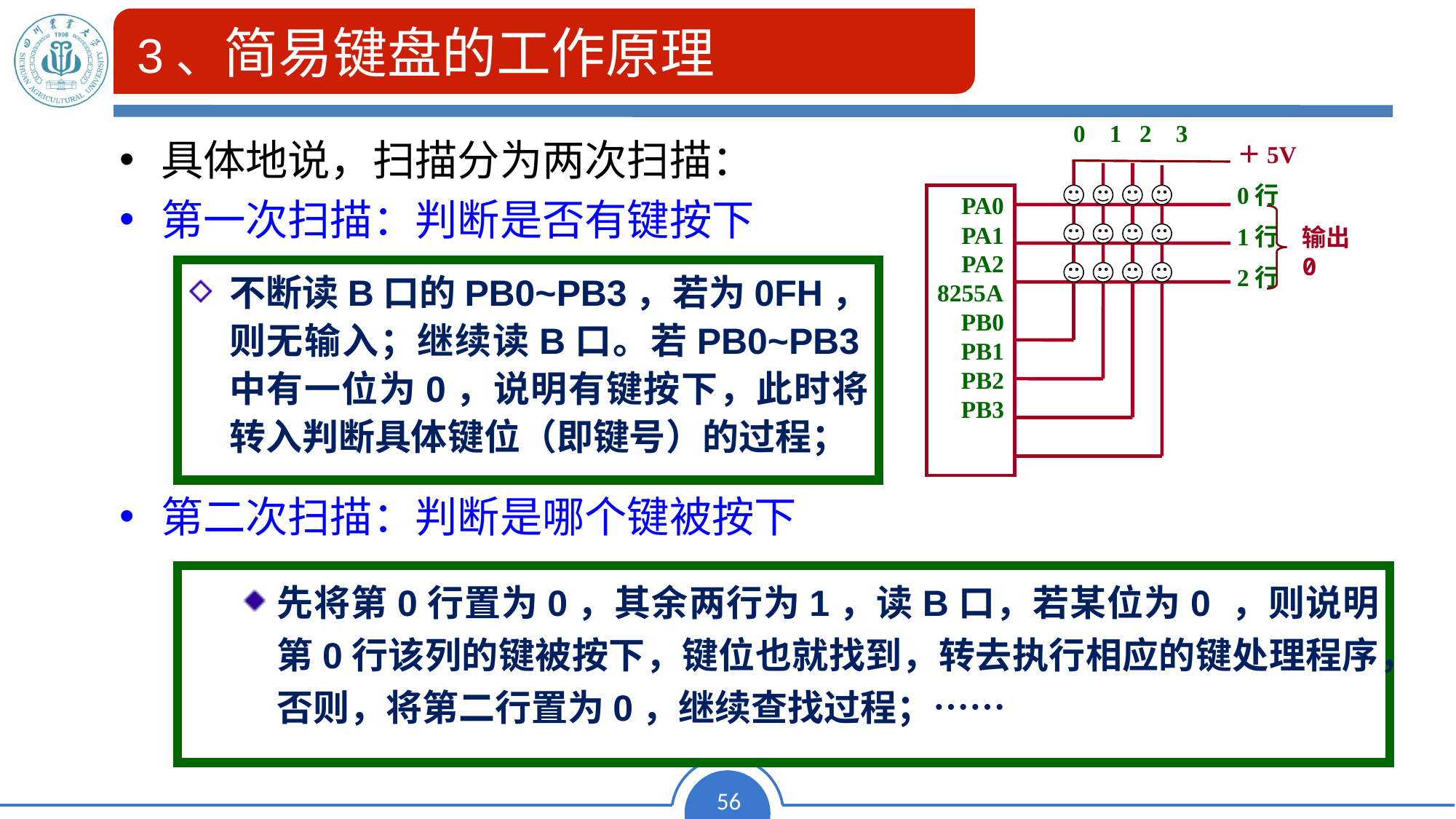

# 3、简易键盘的工作原理
  0    1   2    3
＋5V
0行
1行
2行

PA0
PA1
PA2
8255A
PB0
PB1
PB2
PB3

输出0

具体地说，扫描分为两次扫描：
第一次扫描：判断是否有键按下

第二次扫描：判断是哪个键被按下

不断读B口的PB0~PB3，若为0FH，则无输入；继续读B口。若PB0~PB3中有一位为0，说明有键按下，此时将转入判断具体键位（即键号）的过程；
先将第0行置为0，其余两行为1，读B口，若某位为0 ，则说明第0行该列的键被按下，键位也就找到，转去执行相应的键处理程序，否则，将第二行置为0，继续查找过程；……